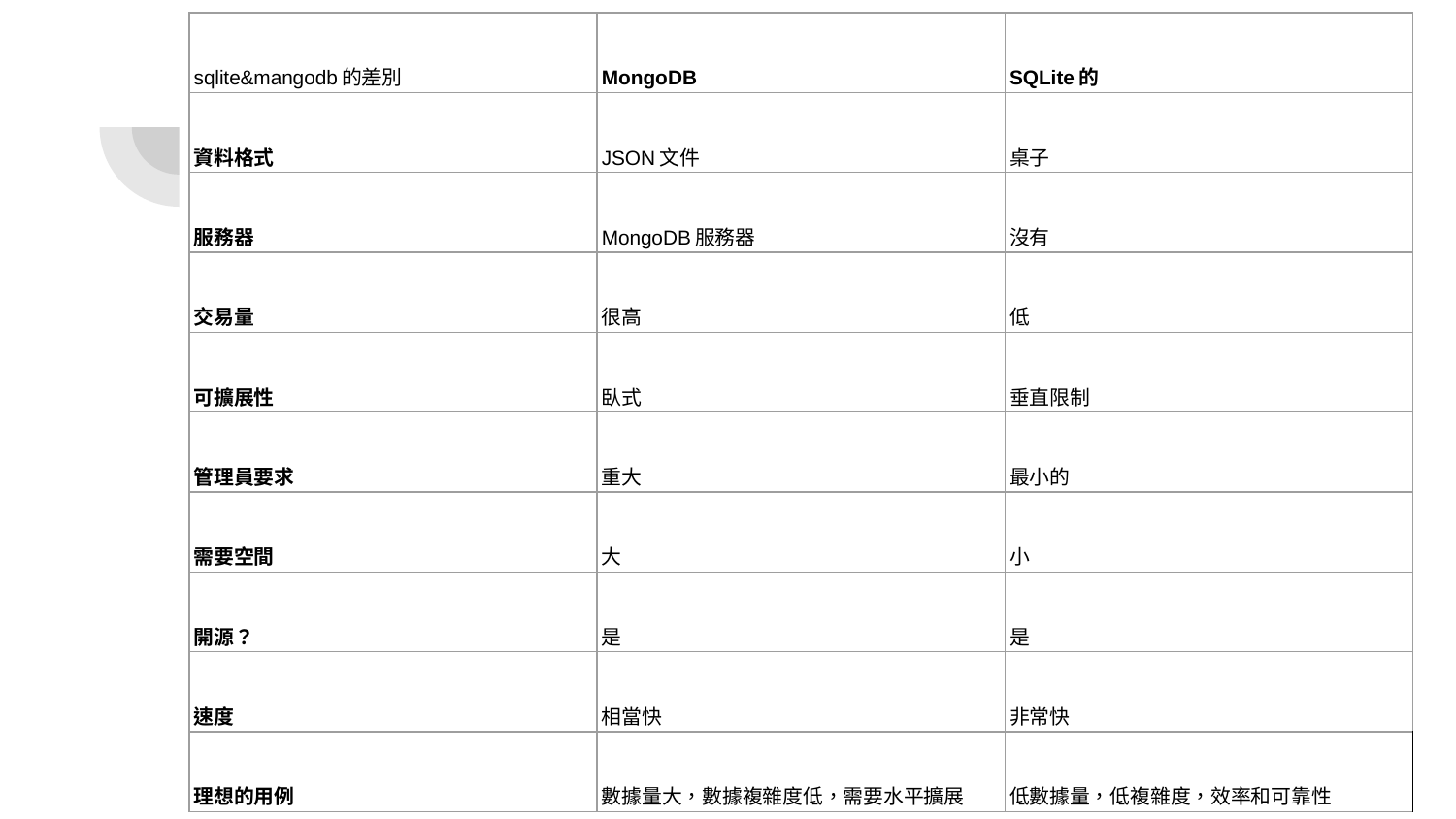

| sqlite&mangodb的差別 | MongoDB | SQLite的 |
| --- | --- | --- |
| 資料格式 | JSON文件 | 桌子 |
| 服務器 | MongoDB服務器 | 沒有 |
| 交易量 | 很高 | 低 |
| 可擴展性 | 臥式 | 垂直限制 |
| 管理員要求 | 重大 | 最小的 |
| 需要空間 | 大 | 小 |
| 開源？ | 是 | 是 |
| 速度 | 相當快 | 非常快 |
| 理想的用例 | 數據量大，數據複雜度低，需要水平擴展 | 低數據量，低複雜度，效率和可靠性 |